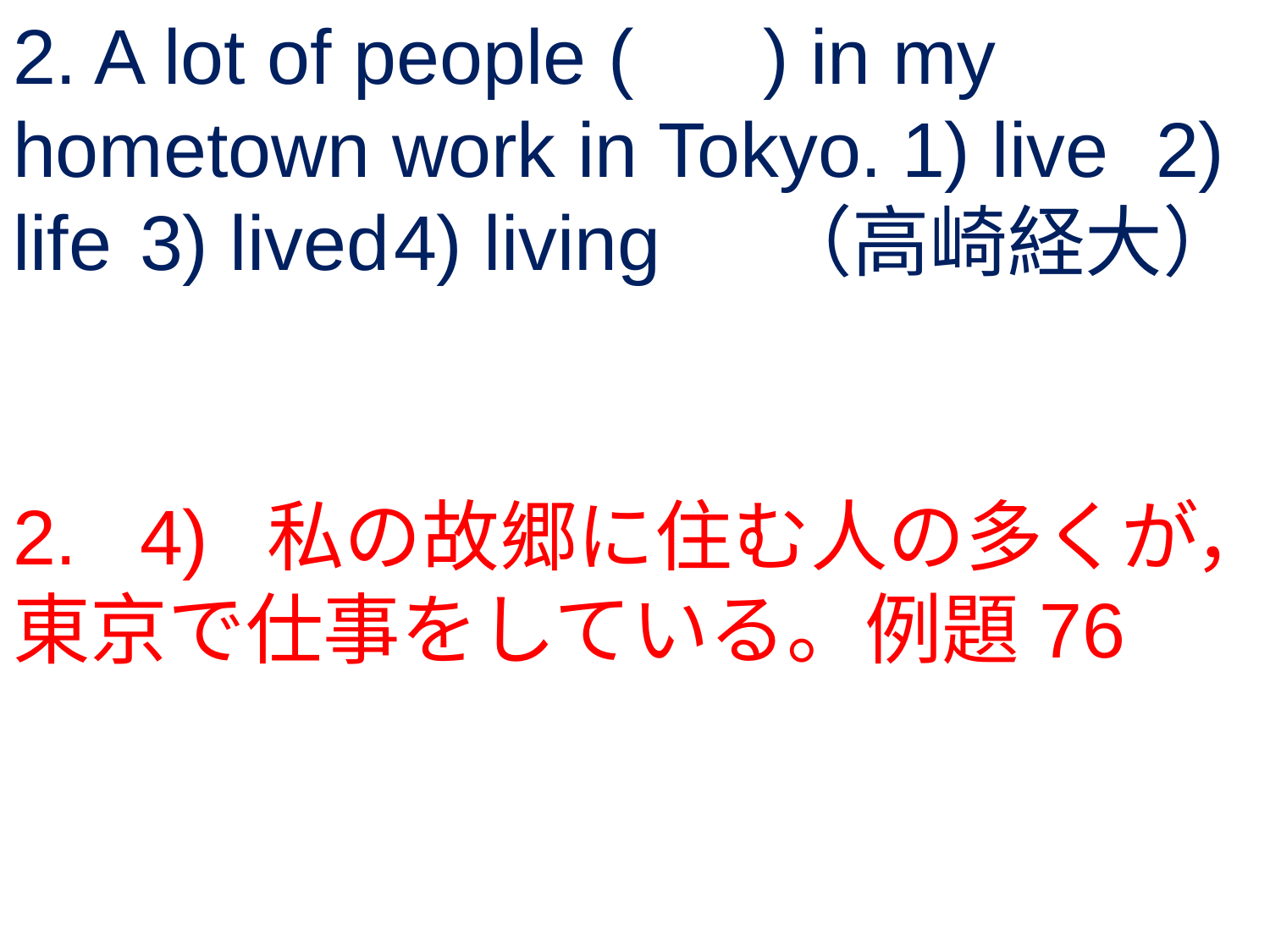

# 2. A lot of people (      ) in my hometown work in Tokyo.	1) live	2) life	3) lived	4) living	（高崎経大）
2.	4) 	私の故郷に住む人の多くが，東京で仕事をしている。例題76